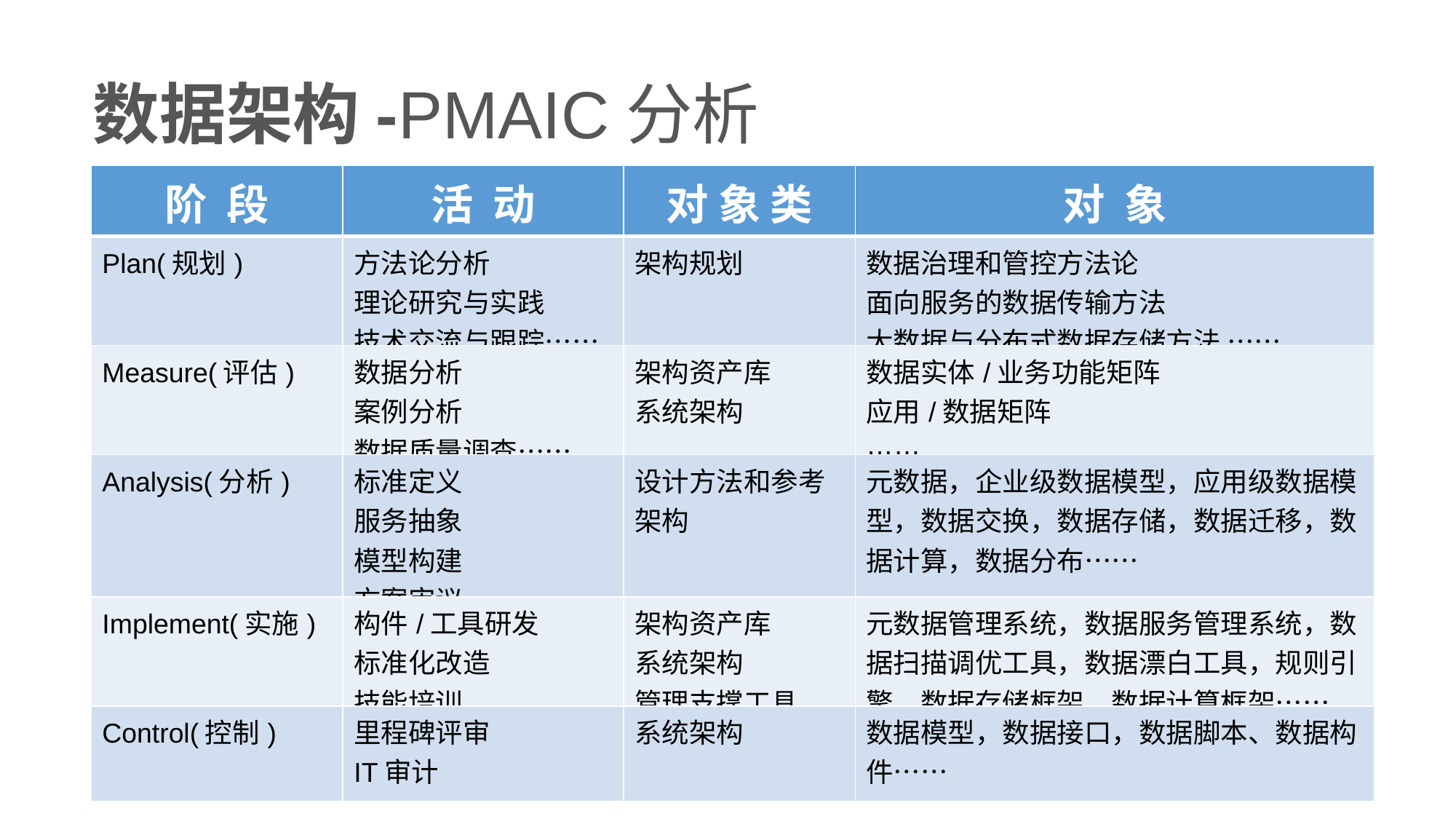

数据架构-PMAIC分析
| 阶 段 | 活 动 | 对 象 类 | 对 象 |
| --- | --- | --- | --- |
| Plan(规划) | 方法论分析 理论研究与实践 技术交流与跟踪…… | 架构规划 | 数据治理和管控方法论 面向服务的数据传输方法 大数据与分布式数据存储方法 …… |
| Measure(评估) | 数据分析 案例分析 数据质量调查…… | 架构资产库 系统架构 | 数据实体/业务功能矩阵 应用/数据矩阵 …… |
| Analysis(分析) | 标准定义 服务抽象 模型构建 方案审议…… | 设计方法和参考架构 | 元数据，企业级数据模型，应用级数据模型，数据交换，数据存储，数据迁移，数据计算，数据分布…… |
| Implement(实施) | 构件/工具研发 标准化改造 技能培训 | 架构资产库 系统架构 管理支撑工具 | 元数据管理系统，数据服务管理系统，数据扫描调优工具，数据漂白工具，规则引擎，数据存储框架，数据计算框架…… |
| Control(控制) | 里程碑评审 IT审计 | 系统架构 | 数据模型，数据接口，数据脚本、数据构件…… |